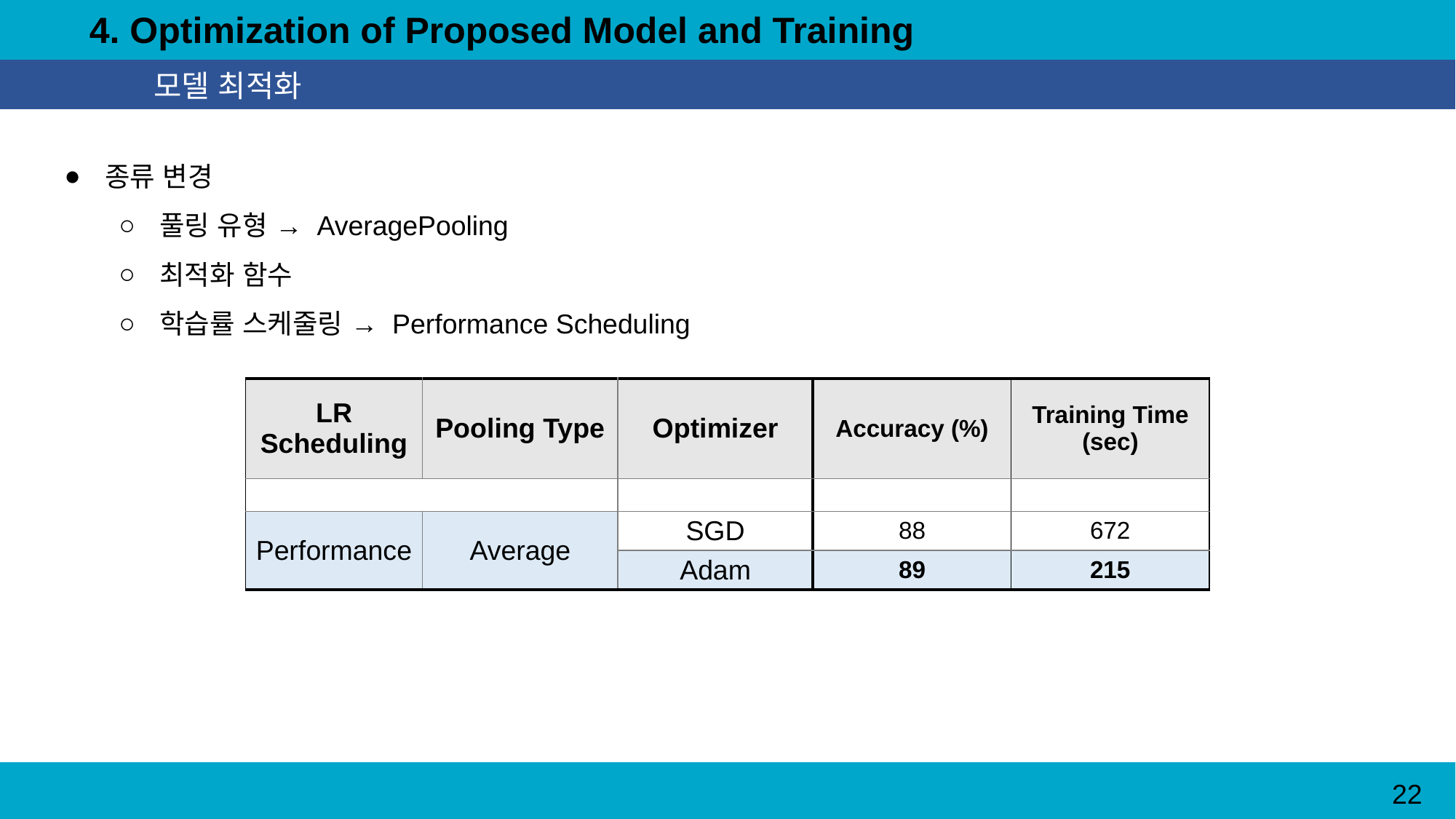

4. Optimization of Proposed Model and Training

모델 최적화
종류 변경
풀링 유형 → AveragePooling
최적화 함수
학습률 스케줄링 → Performance Scheduling
| LR Scheduling | Pooling Type | Optimizer | Accuracy (%) | Training Time (sec) |
| --- | --- | --- | --- | --- |
|  |  |  |  |  |
| Performance | Average | SGD | 88 | 672 |
|  |  | Adam | 89 | 215 |